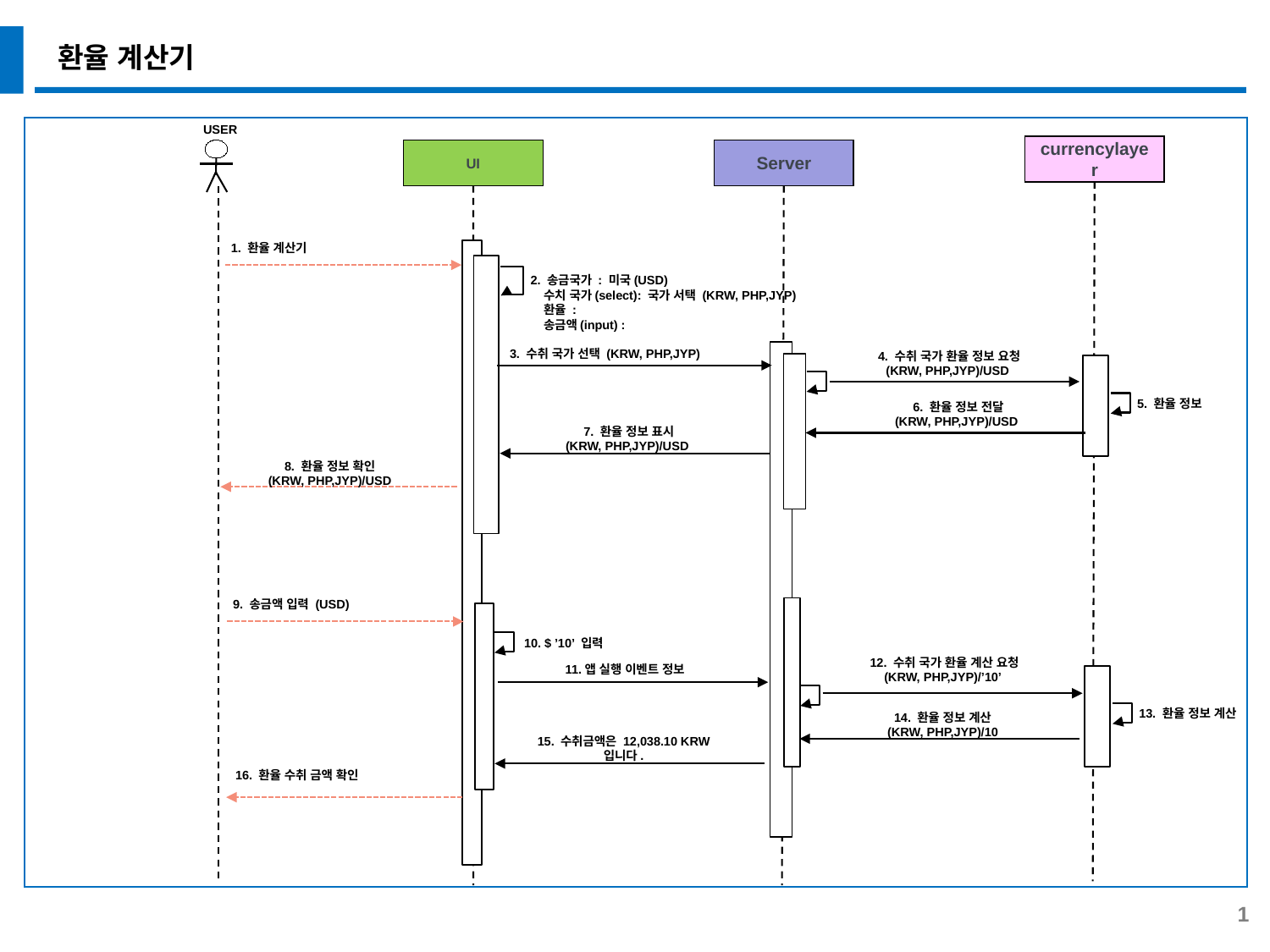

환율 계산기
USER
currencylayer

UI
Server
1. 환율 계산기

2. 송금국가 : 미국(USD)
   수치 국가(select): 국가 서택 (KRW, PHP,JYP)
   환율 :
   송금액(input) :

3. 수취 국가 선택 (KRW, PHP,JYP)

4. 수취 국가 환율 정보 요청
(KRW, PHP,JYP)/USD

5. 환율 정보
6. 환율 정보 전달
(KRW, PHP,JYP)/USD

7. 환율 정보 표시
(KRW, PHP,JYP)/USD
8. 환율 정보 확인
(KRW, PHP,JYP)/USD
9. 송금액 입력 (USD)

10. $ ’10’ 입력

12. 수취 국가 환율 계산 요청
(KRW, PHP,JYP)/’10’
11.앱 실행 이벤트 정보

13. 환율 정보 계산
14. 환율 정보 계산
(KRW, PHP,JYP)/10

15. 수취금액은 12,038.10 KRW 입니다.
16. 환율 수취 금액 확인